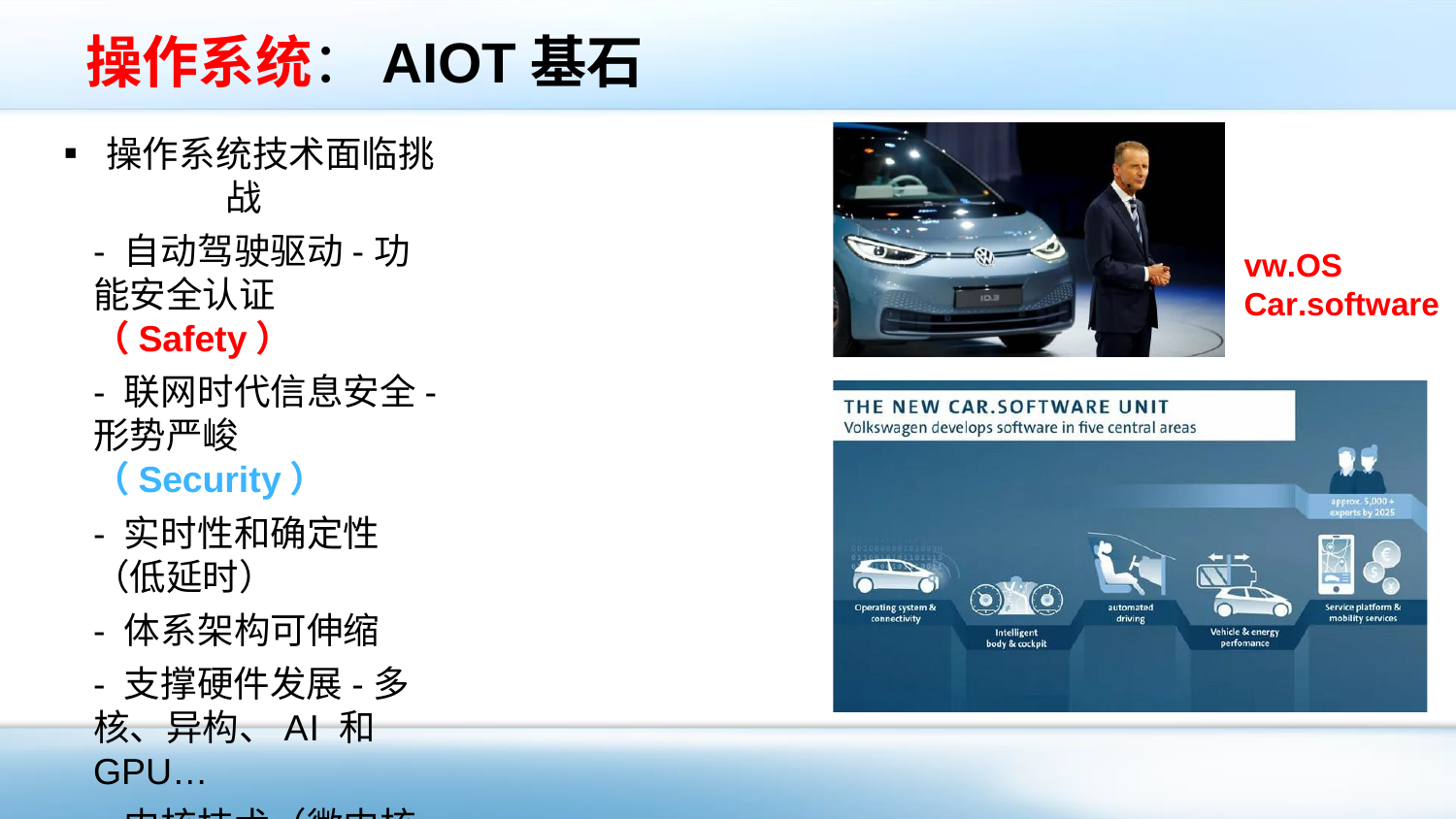

# 操作系统：AIOT基石

▪操作系统技术面临挑战
- 自动驾驶驱动-功能安全认证（Safety）
- 联网时代信息安全-形势严峻 （Security）
- 实时性和确定性（低延时）
- 体系架构可伸缩
- 支撑硬件发展-多核、异构、AI 和GPU…
- 内核技术（微内核和宏内核并存）
- Linux	和 AGL（ Automotive Grade Linux）
- 规模应用需要虚拟化和容器技术
- 新一代的编译技术
vw.OS
Car.software